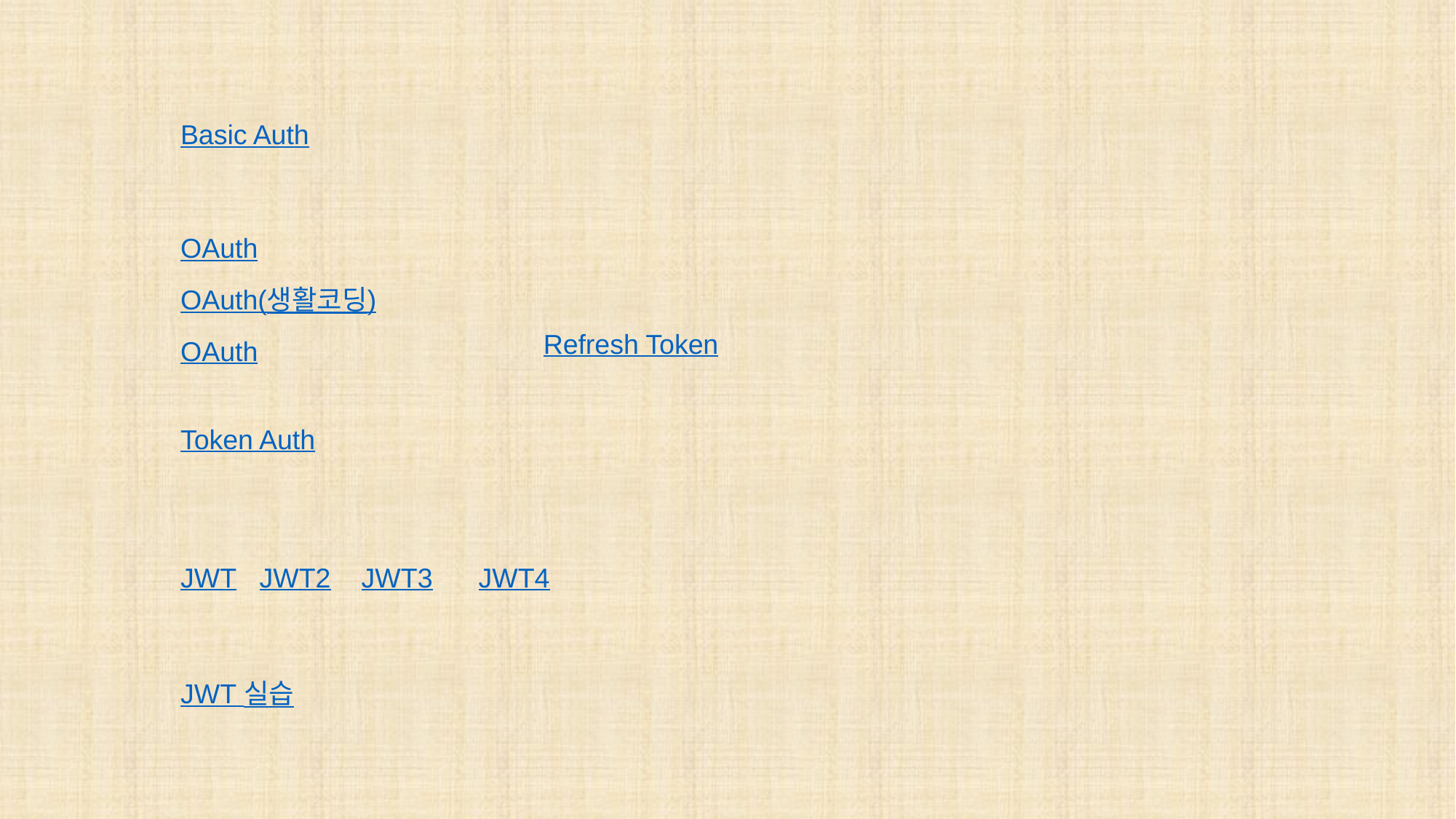

Basic Auth
OAuth
OAuth(생활코딩)
Refresh Token
OAuth
Token Auth
JWT   JWT2    JWT3      JWT4
JWT 실습